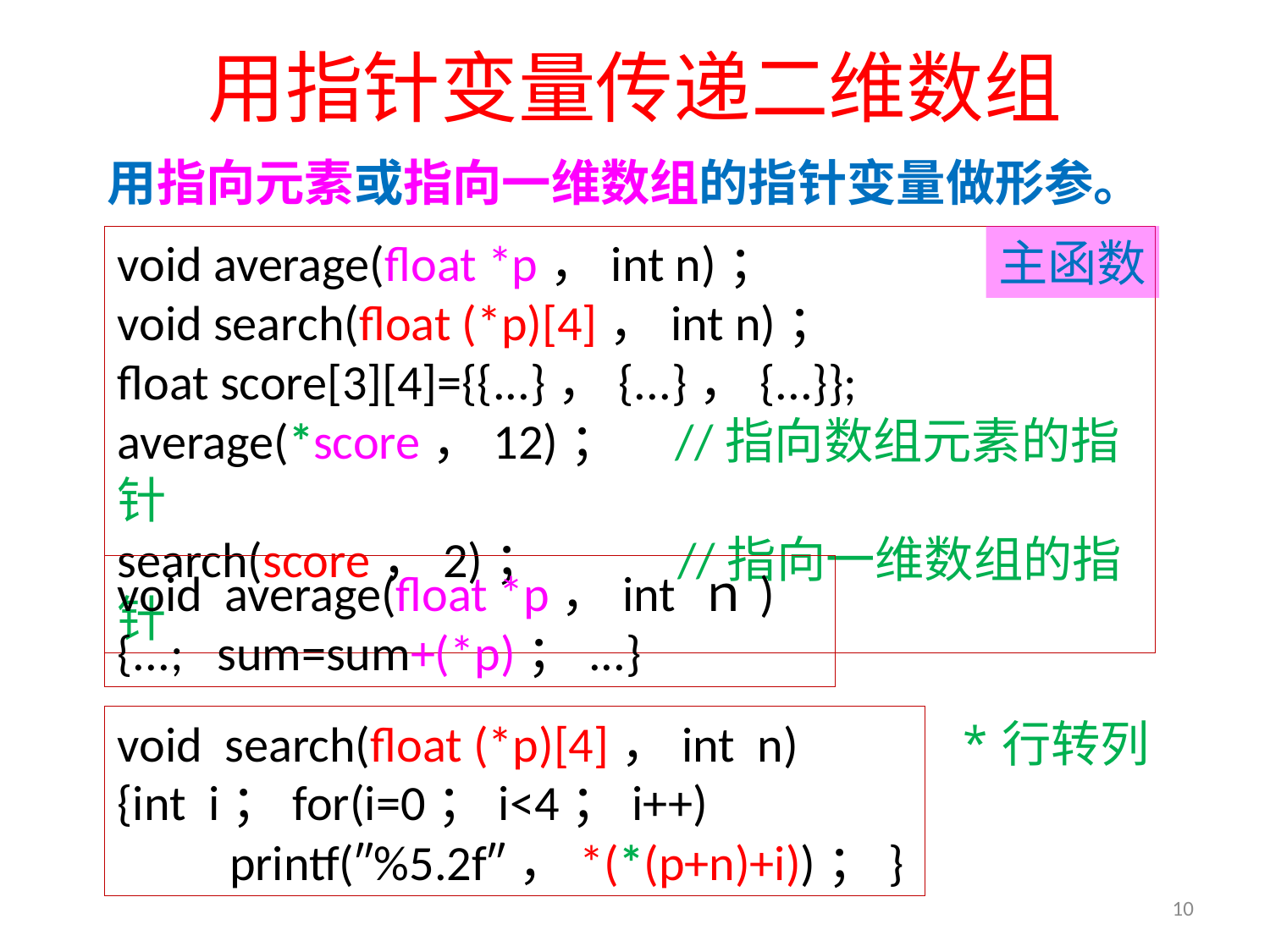

# 用指针变量传递二维数组
用指向元素或指向一维数组的指针变量做形参。
void average(float *p，int n)；
void search(float (*p)[4]，int n)；
float score[3][4]={{...}，{...}，{...}};
average(*score，12)；    //指向数组元素的指针
search(score，2)；           //指向一维数组的指针
主函数
void  average(float *p，int ｎ)
{...;   sum=sum+(*p)；...}
void  search(float (*p)[4]，int  n)
{int  i；for(i=0；i<4；i++)
          printf(″%5.2f″，*(*(p+n)+i))；}
*行转列
10